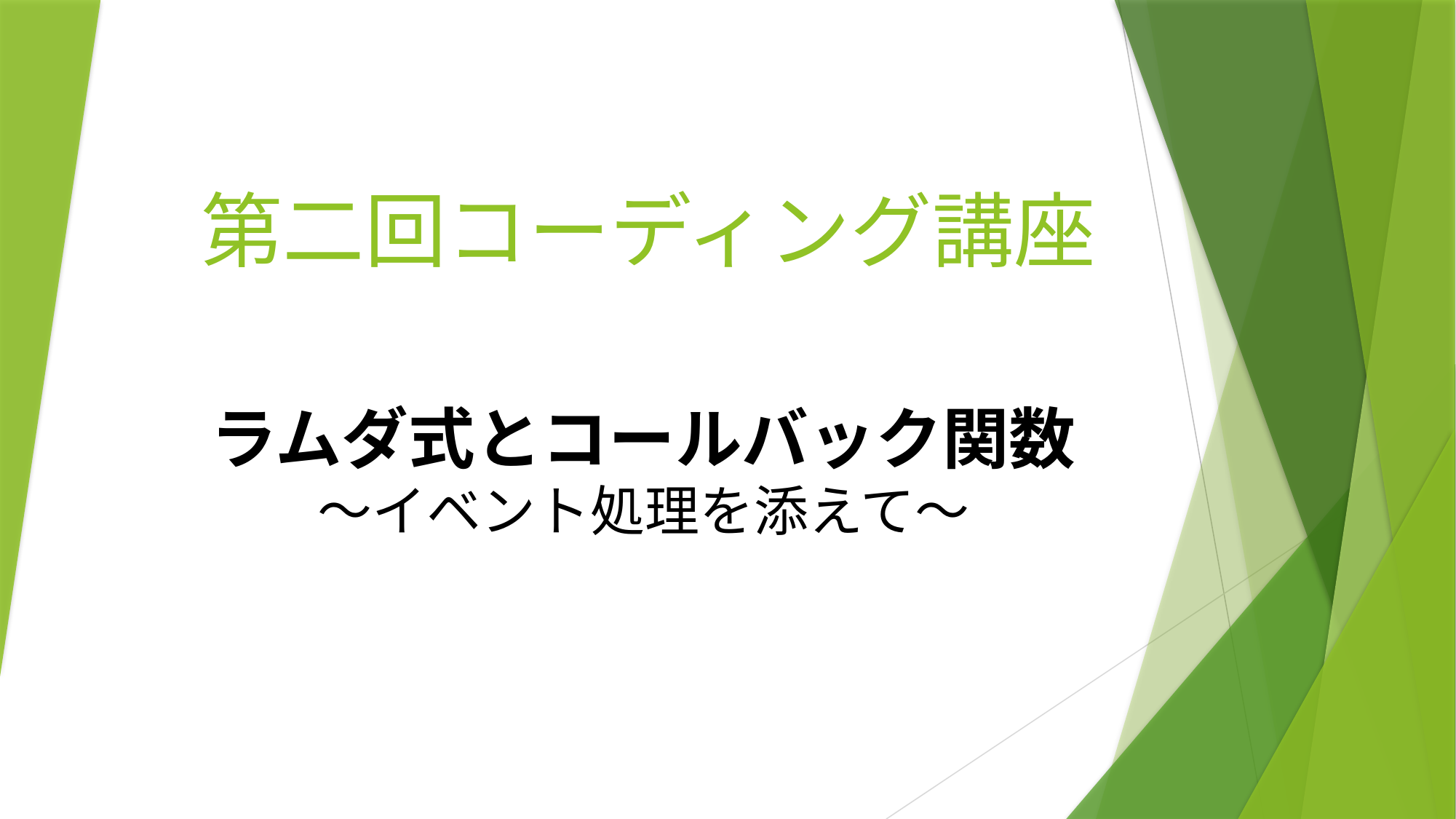

# 第二回コーディング講座
ラムダ式とコールバック関数
～イベント処理を添えて～